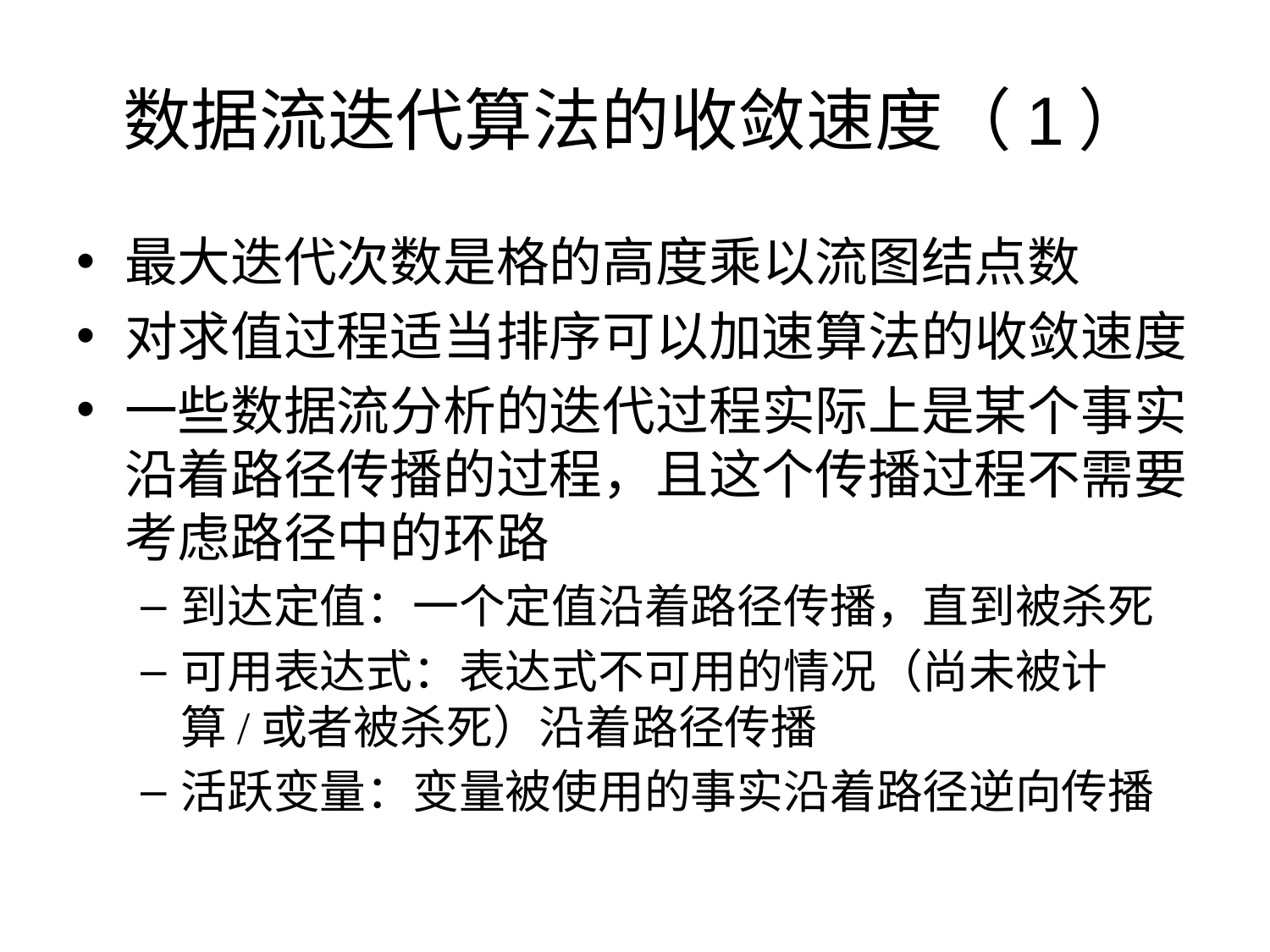

# 数据流迭代算法的收敛速度（1）
最大迭代次数是格的高度乘以流图结点数
对求值过程适当排序可以加速算法的收敛速度
一些数据流分析的迭代过程实际上是某个事实沿着路径传播的过程，且这个传播过程不需要考虑路径中的环路
到达定值：一个定值沿着路径传播，直到被杀死
可用表达式：表达式不可用的情况（尚未被计算/或者被杀死）沿着路径传播
活跃变量：变量被使用的事实沿着路径逆向传播